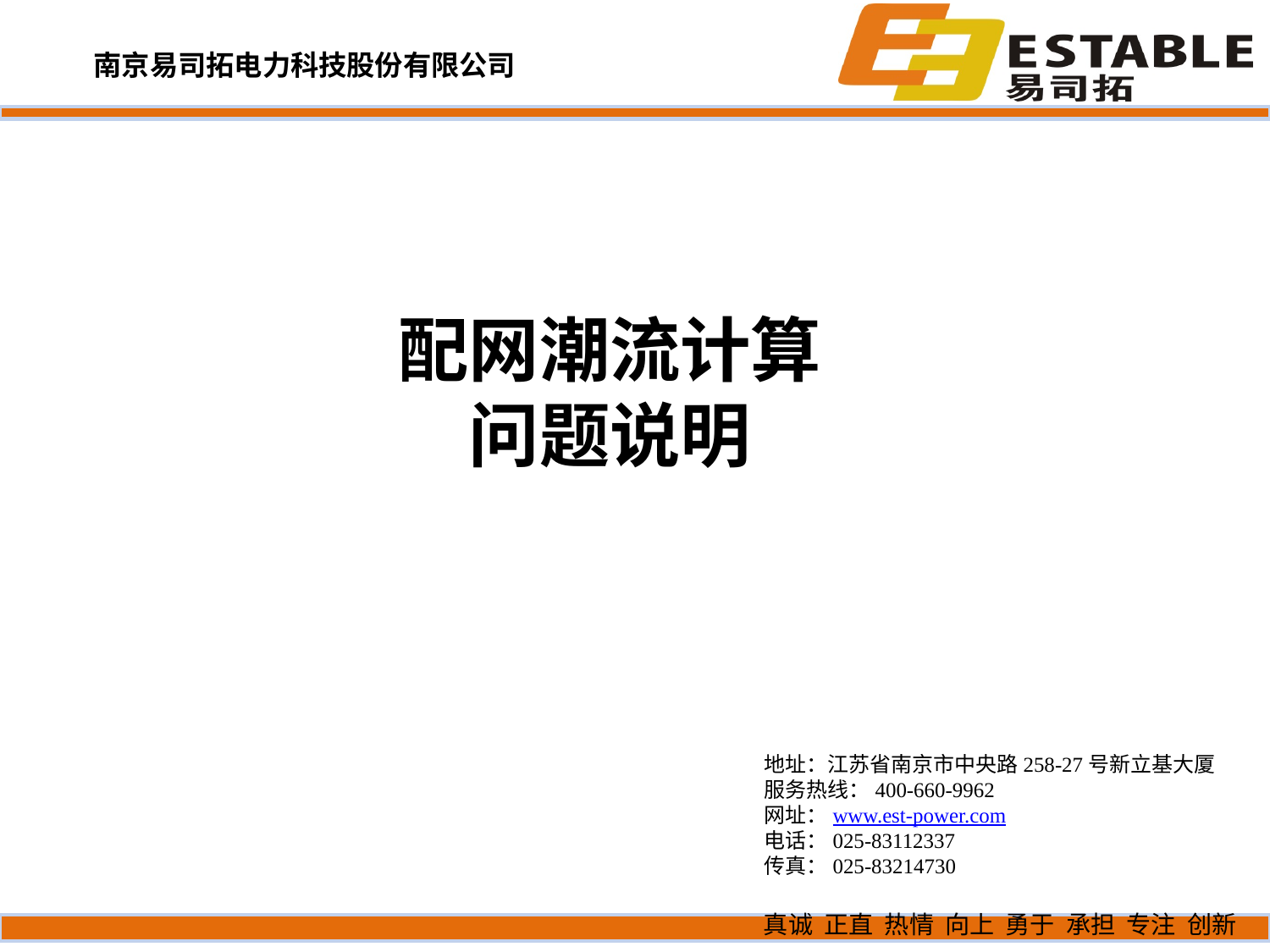

南京易司拓电力科技股份有限公司
配网潮流计算
问题说明
地址：江苏省南京市中央路258-27号新立基大厦
服务热线：400-660-9962
网址：www.est-power.com
电话：025-83112337
传真：025-83214730

真诚  正直  热情  向上  勇于  承担  专注  创新